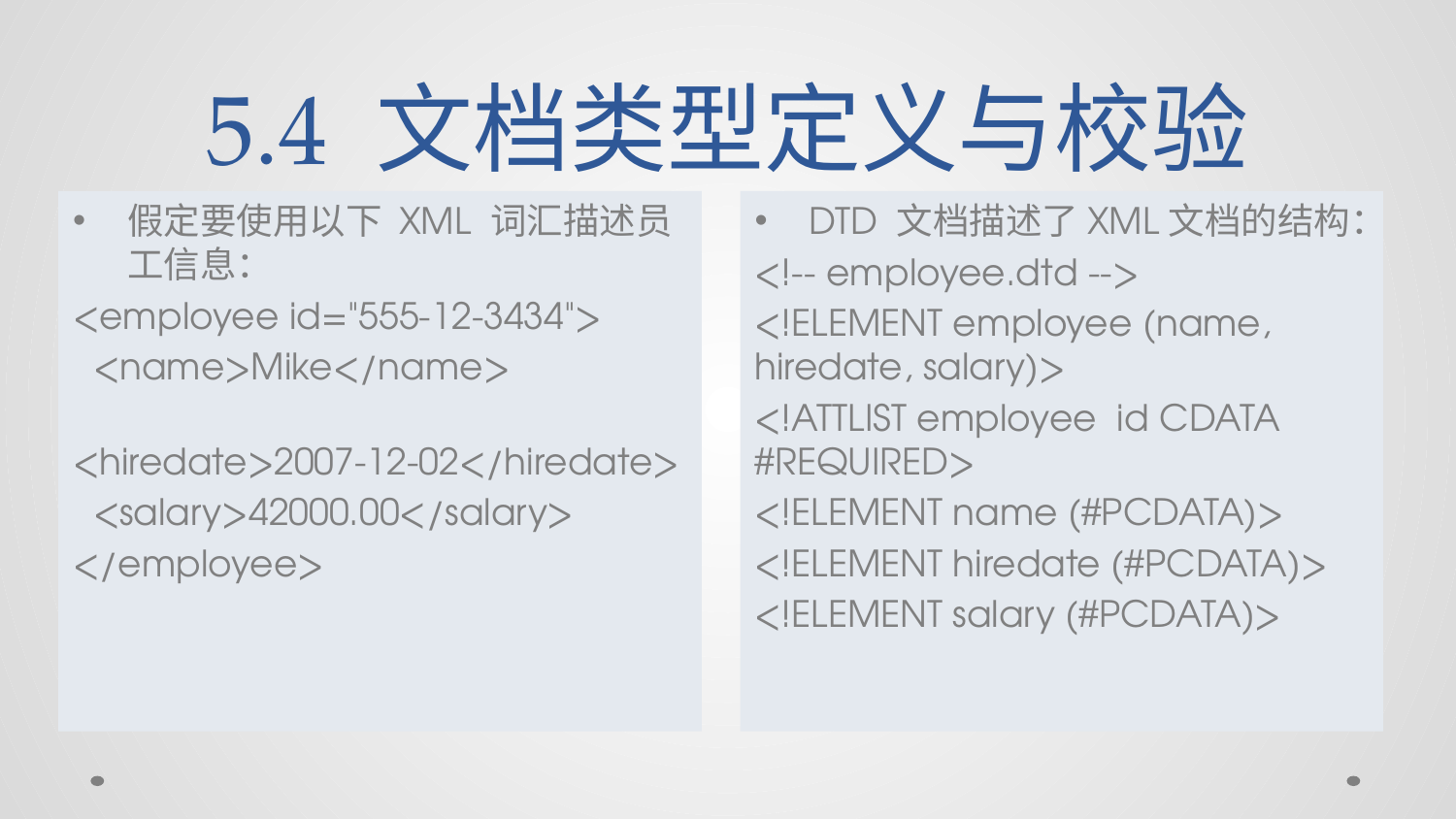

# 5.4 文档类型定义与校验
假定要使用以下 XML 词汇描述员工信息：
<employee id="555-12-3434">
  <name>Mike</name>
  <hiredate>2007-12-02</hiredate>
  <salary>42000.00</salary>
</employee>

DTD 文档描述了XML文档的结构：
<!-- employee.dtd -->
<!ELEMENT employee (name, hiredate, salary)>
<!ATTLIST employee  id CDATA #REQUIRED>
<!ELEMENT name (#PCDATA)>
<!ELEMENT hiredate (#PCDATA)>
<!ELEMENT salary (#PCDATA)>